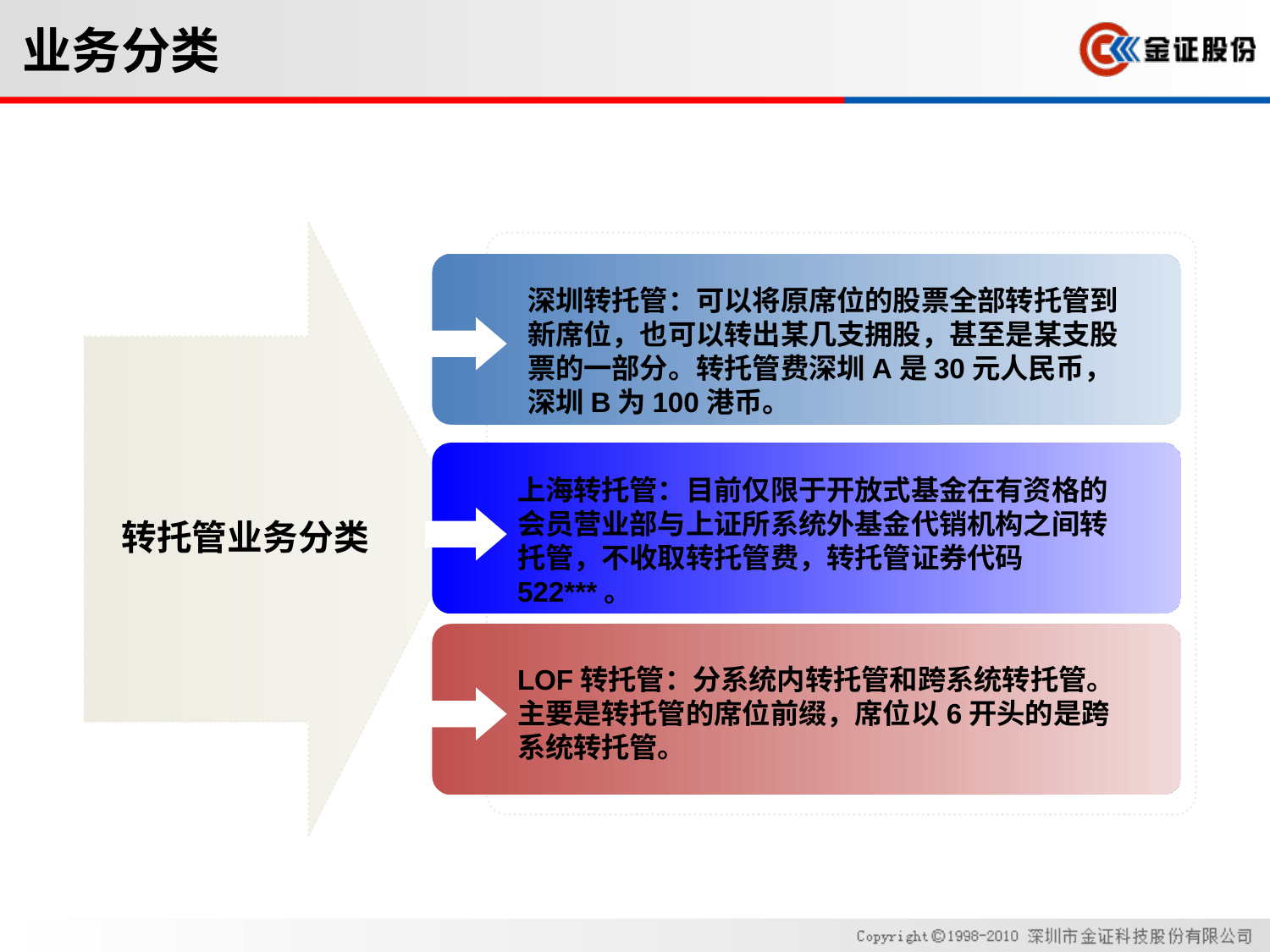

# 业务分类

深圳转托管：可以将原席位的股票全部转托管到新席位，也可以转出某几支拥股，甚至是某支股票的一部分。转托管费深圳A是30元人民币，深圳B为100港币。

上海转托管：目前仅限于开放式基金在有资格的会员营业部与上证所系统外基金代销机构之间转托管，不收取转托管费，转托管证券代码522***。
 转托管业务分类

LOF转托管：分系统内转托管和跨系统转托管。主要是转托管的席位前缀，席位以6开头的是跨系统转托管。